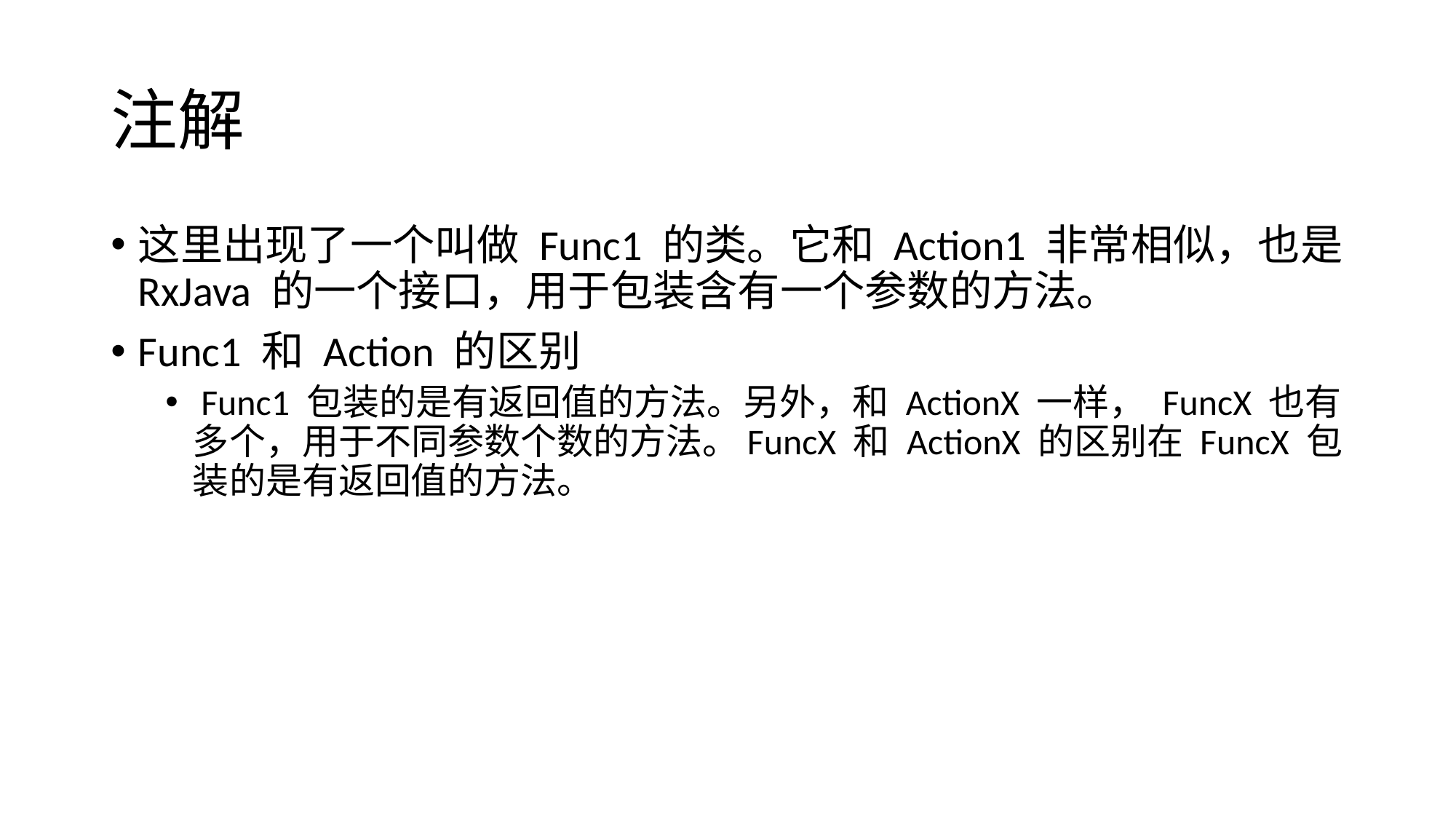

# 注解
这里出现了一个叫做 Func1 的类。它和 Action1 非常相似，也是 RxJava 的一个接口，用于包装含有一个参数的方法。
Func1 和 Action 的区别
 Func1 包装的是有返回值的方法。另外，和 ActionX 一样， FuncX 也有多个，用于不同参数个数的方法。FuncX 和 ActionX 的区别在 FuncX 包装的是有返回值的方法。